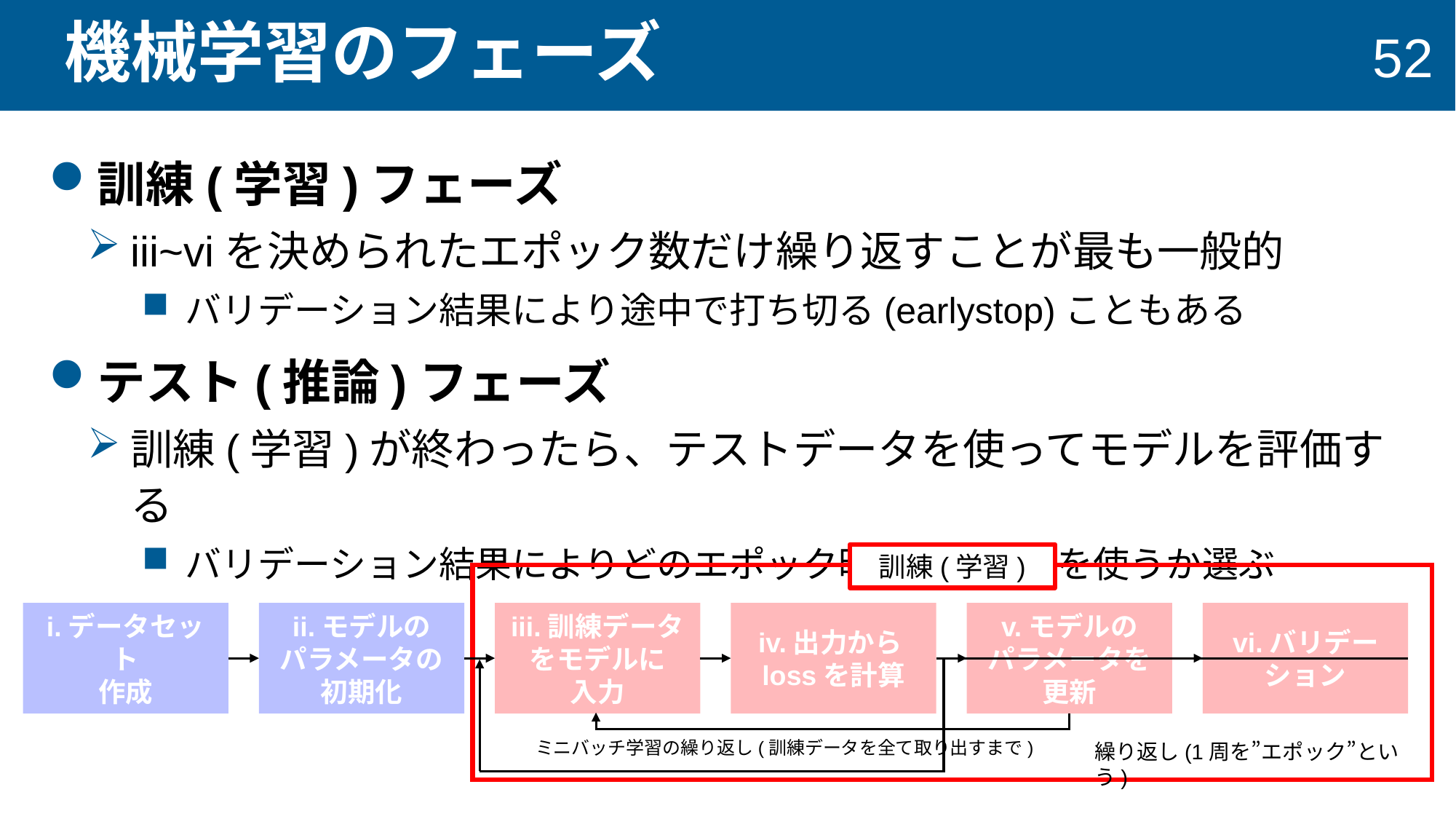

# 機械学習のフェーズ
52
訓練(学習)フェーズ
iii~viを決められたエポック数だけ繰り返すことが最も一般的
バリデーション結果により途中で打ち切る(earlystop)こともある
テスト(推論)フェーズ
訓練(学習)が終わったら、テストデータを使ってモデルを評価する
バリデーション結果によりどのエポック時点のモデルを使うか選ぶ
訓練(学習)

vi.バリデーション
iv.出力からlossを計算
v.モデルの
パラメータを更新
i.データセット
作成
ii.モデルの
パラメータの
初期化
iii.訓練データ
をモデルに
入力
繰り返し(1周を”エポック”という)
ミニバッチ学習の繰り返し(訓練データを全て取り出すまで)